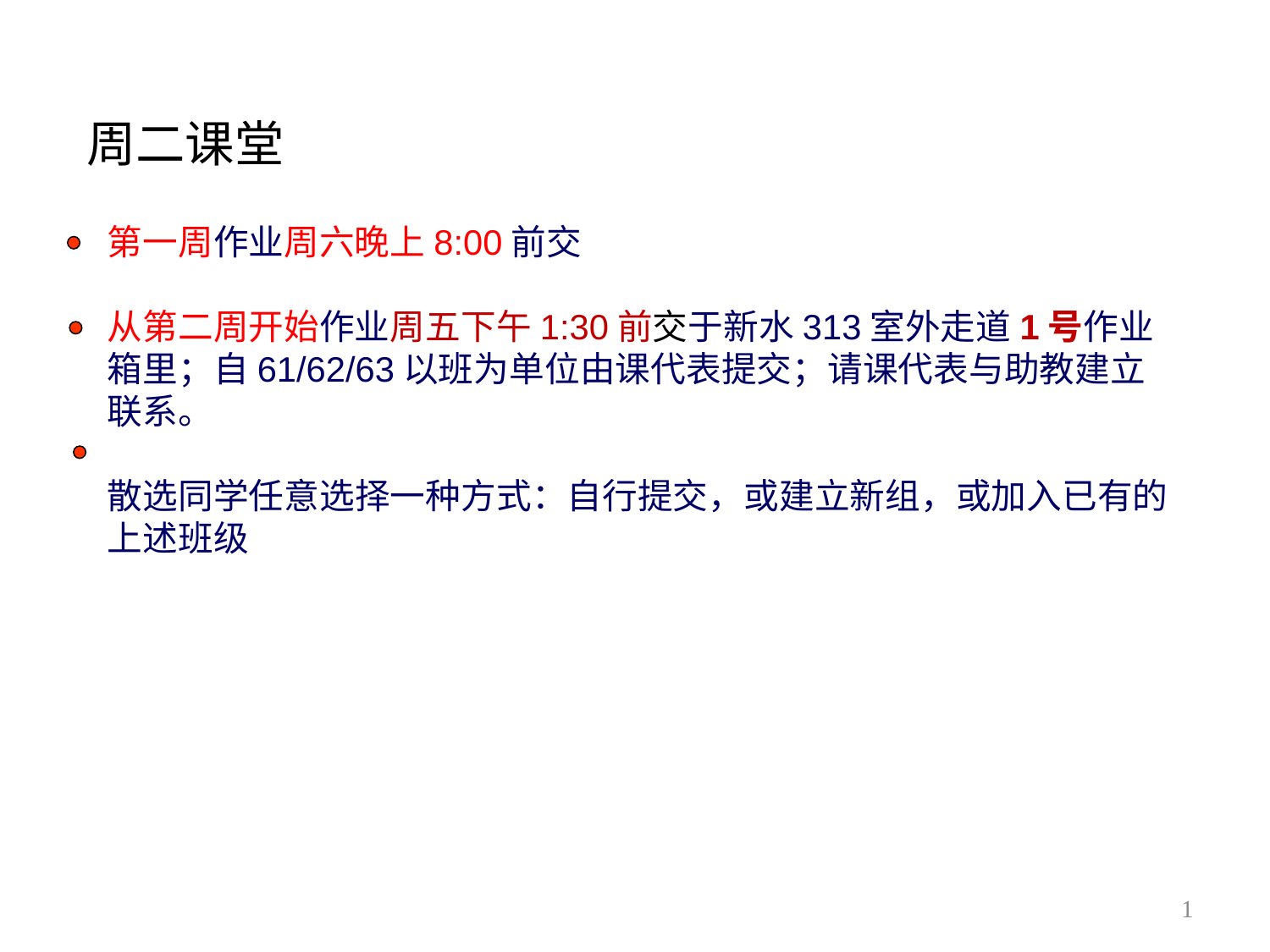

第一周作业周六晚上8:00前交

从第二周开始作业周五下午1:30前交于新水313室外走道1号作业箱里；自61/62/63以班为单位由课代表提交；请课代表与助教建立联系。

散选同学任意选择一种方式：自行提交，或建立新组，或加入已有的上述班级
周二课堂

1